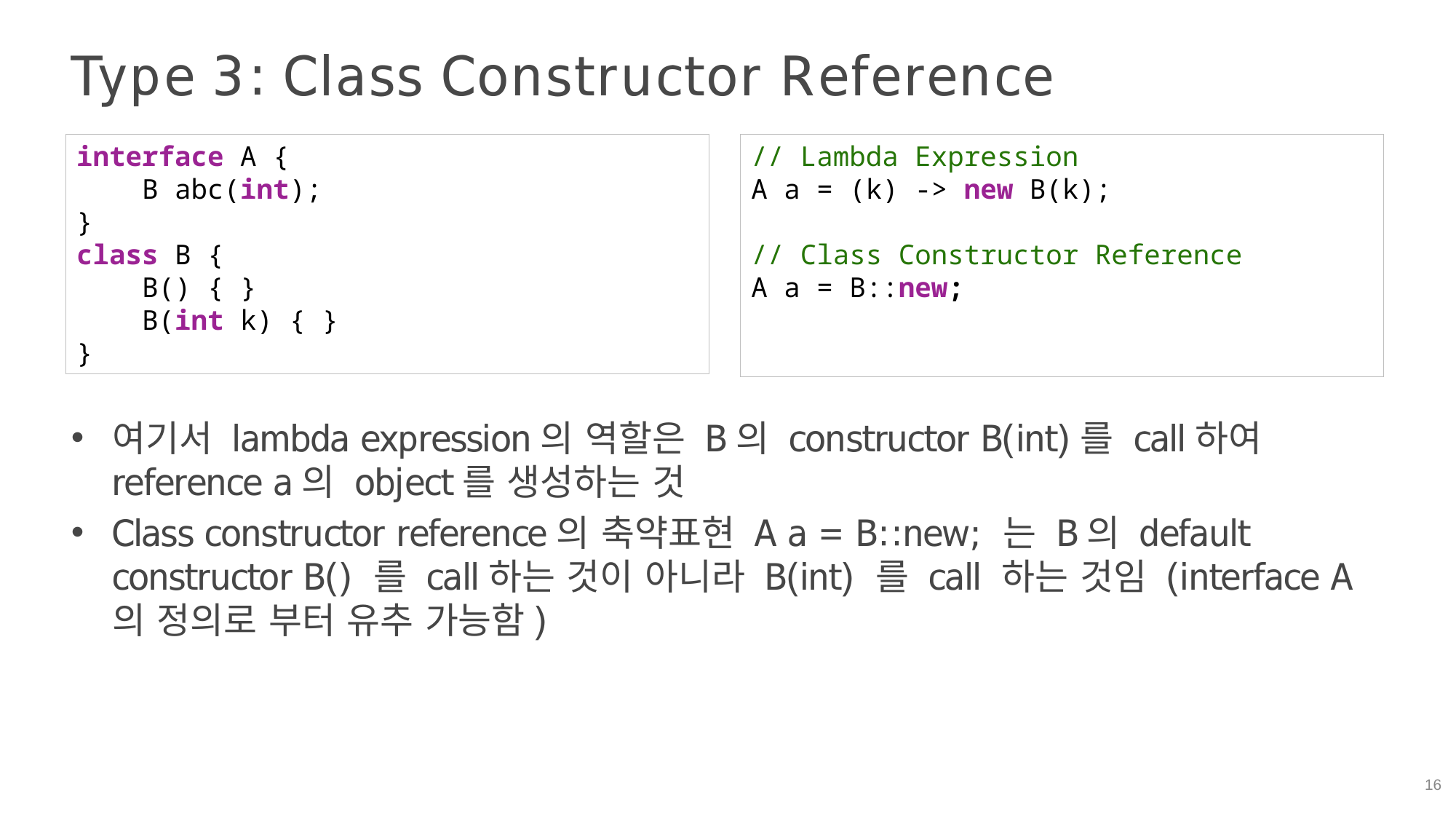

# Type 3: Class Constructor Reference
// Lambda Expression
A a = (k) -> new B(k);

// Class Constructor Reference
A a = B::new;
interface A {
    B abc(int);
}
class B {
    B() { }
    B(int k) { }
}
여기서 lambda expression의 역할은 B의 constructor B(int)를 call하여 reference a의 object를 생성하는 것
Class constructor reference의 축약표현 A a = B::new; 는 B의 default constructor B() 를 call하는 것이 아니라 B(int) 를 call 하는 것임 (interface A의 정의로 부터 유추 가능함)

16